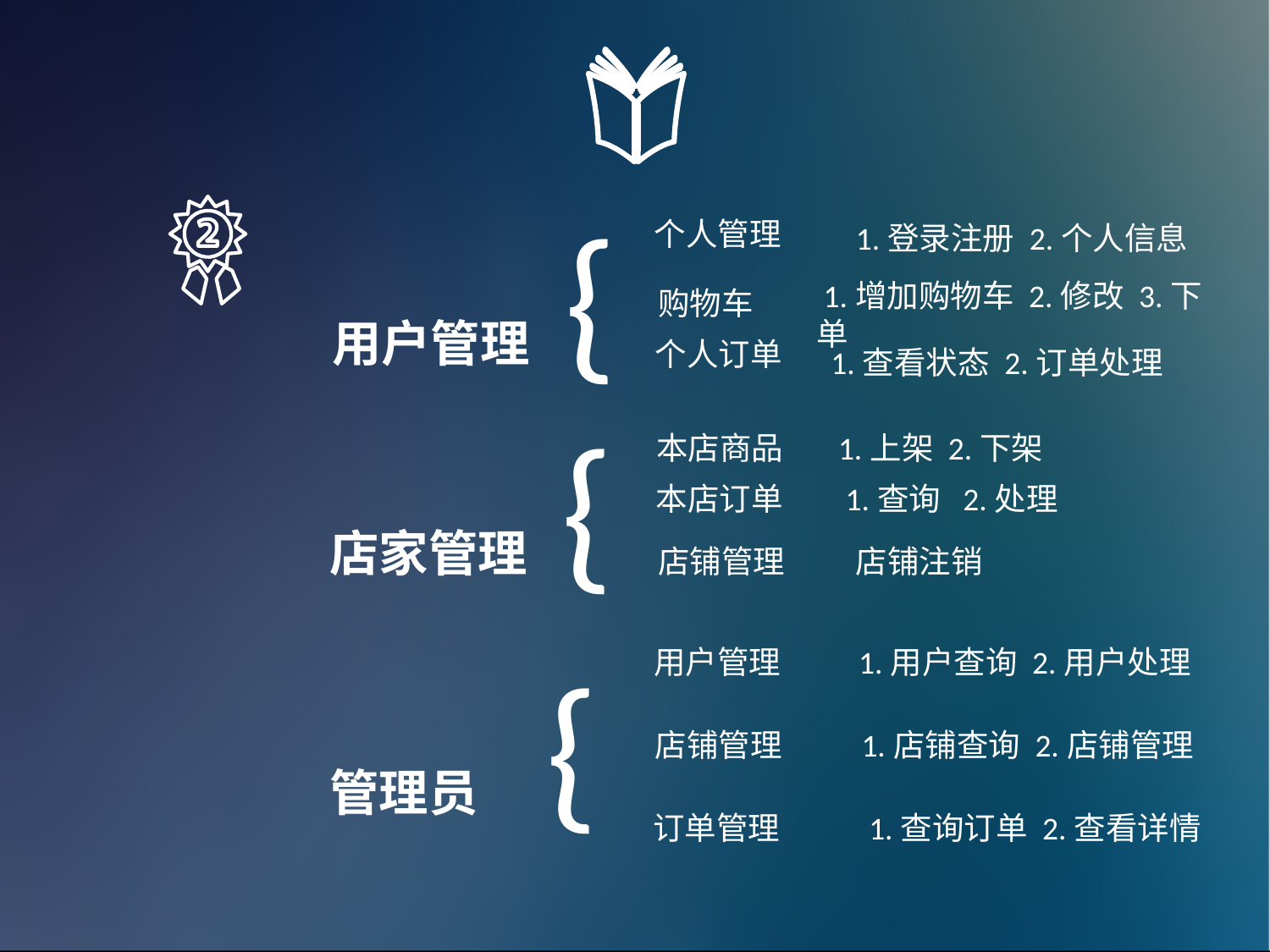

用户管理  {

个人管理
购物车
个人订单
1.登录注册 2.个人信息
 1.增加购物车 2.修改 3.下单
1.查看状态 2.订单处理
店家管理  {
 1.上架 2.下架
本店商品
本店订单
 1.查询  2.处理
店铺注销
店铺管理
用户管理
店铺管理
订单管理
1.用户查询 2.用户处理
管理员     {
1.店铺查询 2.店铺管理
1.查询订单 2.查看详情